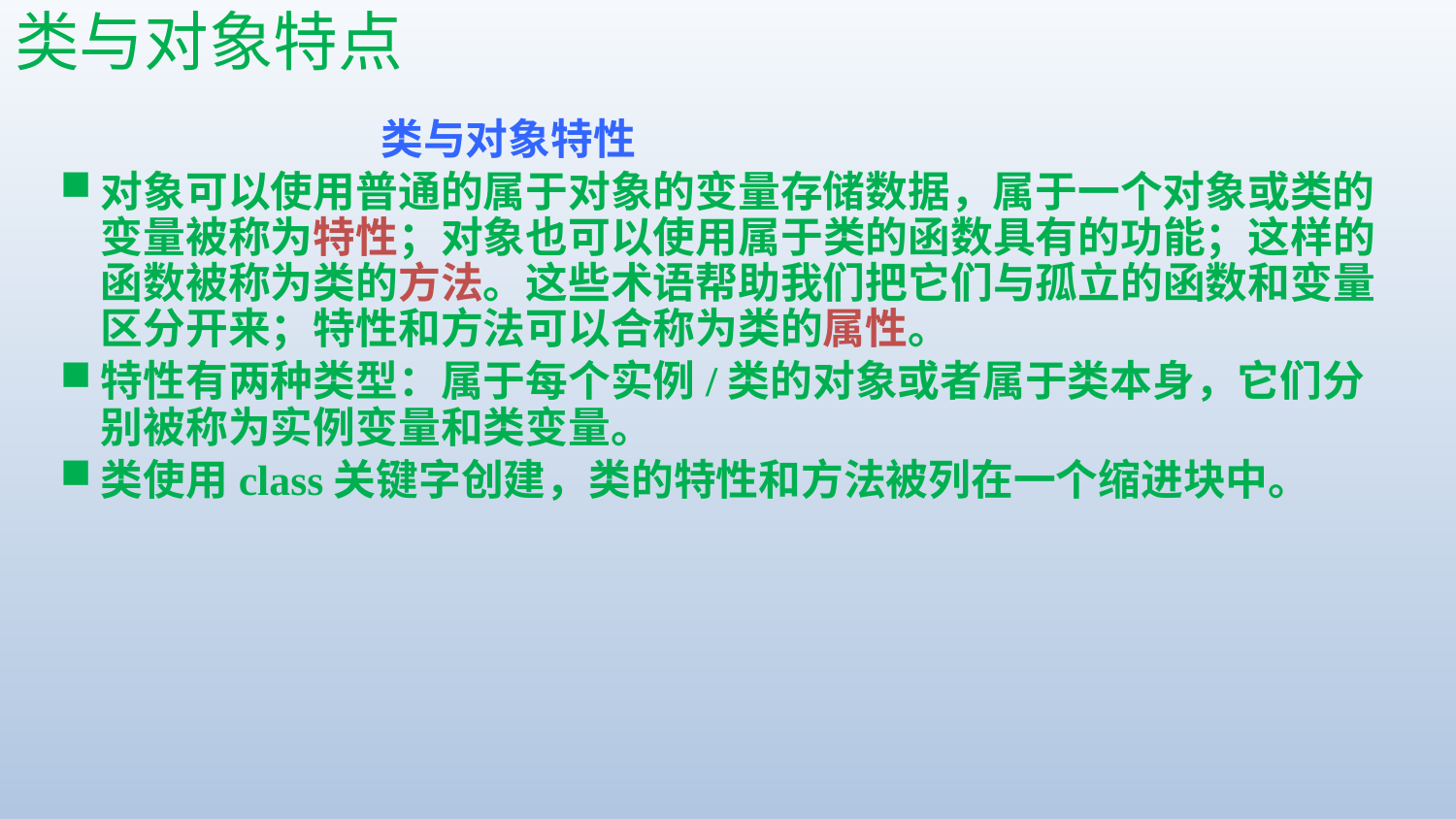

# 类与对象特点
                                类与对象特性
对象可以使用普通的属于对象的变量存储数据，属于一个对象或类的变量被称为特性；对象也可以使用属于类的函数具有的功能；这样的函数被称为类的方法。这些术语帮助我们把它们与孤立的函数和变量区分开来；特性和方法可以合称为类的属性。
特性有两种类型：属于每个实例/类的对象或者属于类本身，它们分别被称为实例变量和类变量。
类使用class关键字创建，类的特性和方法被列在一个缩进块中。